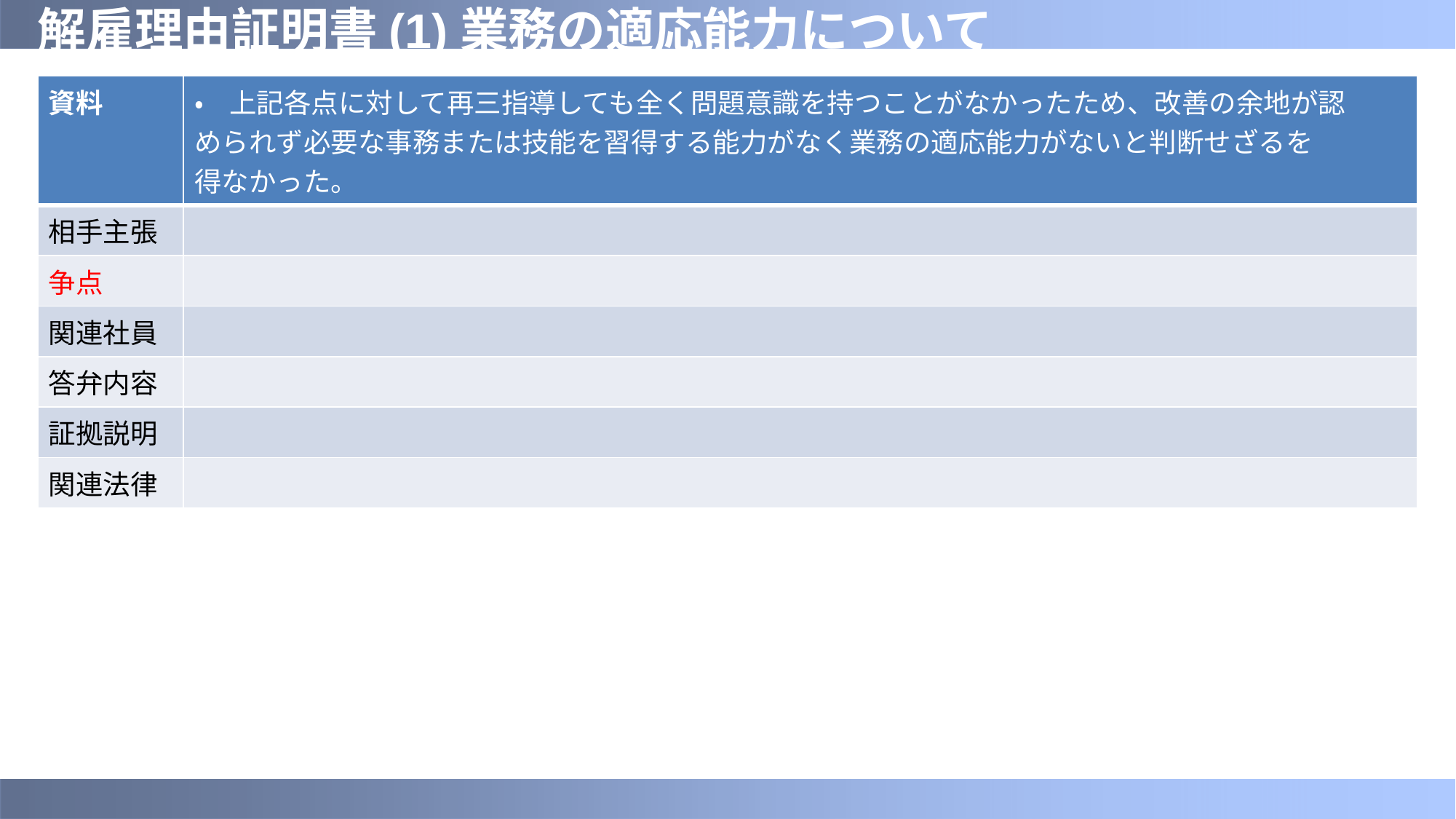

# 解雇理由証明書(1)業務の適応能力について
| 資料 | •上記各点に対して再三指導しても全く問題意識を持つことがなかったため、改善の余地が認 められず必要な事務または技能を習得する能力がなく業務の適応能力がないと判断せざるを 得なかった。 |
| --- | --- |
| 相手主張 |  |
| 争点 |  |
| 関連社員 |  |
| 答弁内容 |  |
| 証拠説明 |  |
| 関連法律 |  |